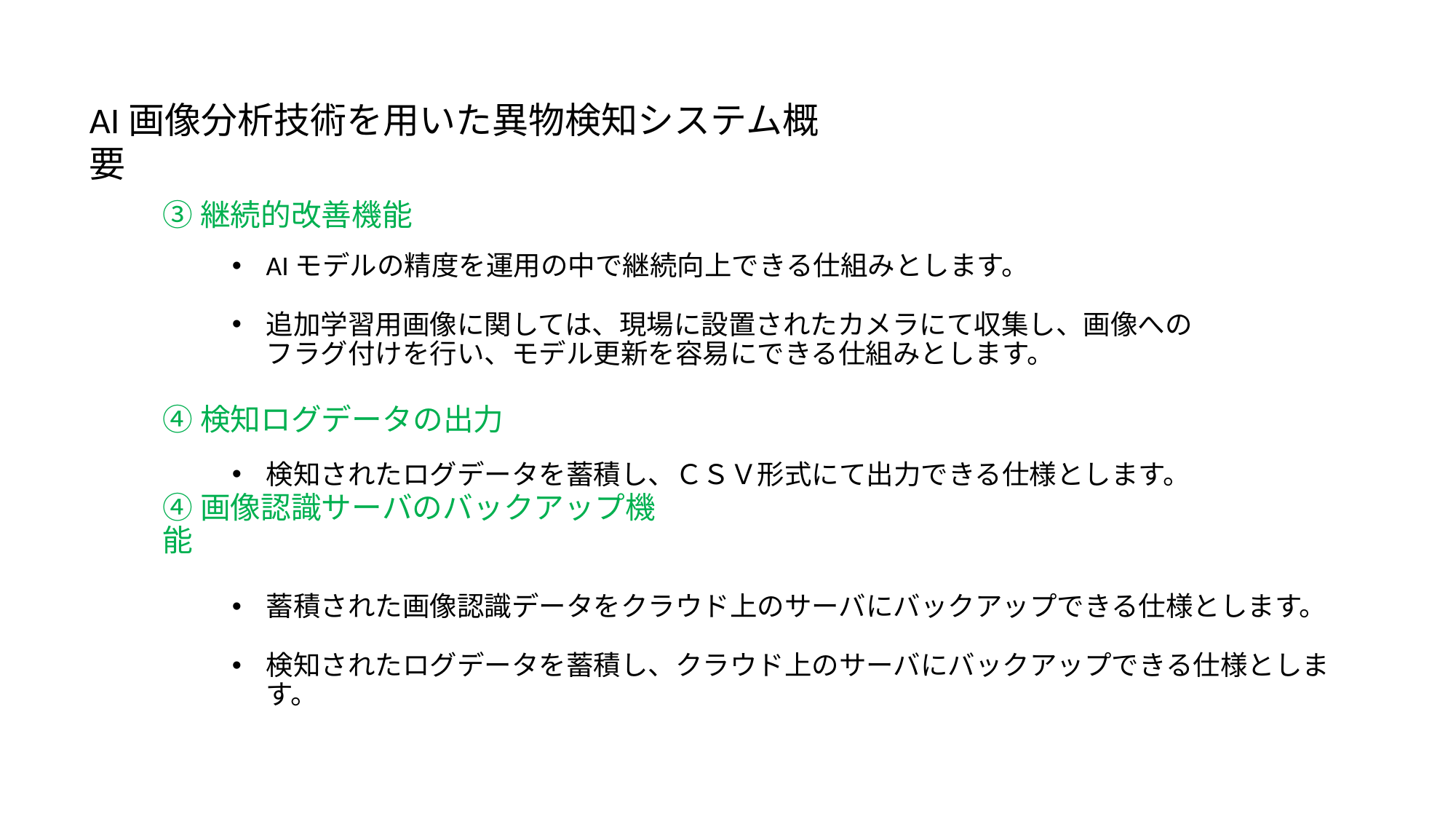

AI画像分析技術を用いた異物検知システム概要
操作室
③継続的改善機能
AIモデルの精度を運用の中で継続向上できる仕組みとします。

追加学習用画像に関しては、現場に設置されたカメラにて収集し、画像へのフラグ付けを行い、モデル更新を容易にできる仕組みとします。
④検知ログデータの出力

検知されたログデータを蓄積し、ＣＳＶ形式にて出力できる仕様とします。
④画像認識サーバのバックアップ機能

蓄積された画像認識データをクラウド上のサーバにバックアップできる仕様とします。

検知されたログデータを蓄積し、クラウド上のサーバにバックアップできる仕様とします。